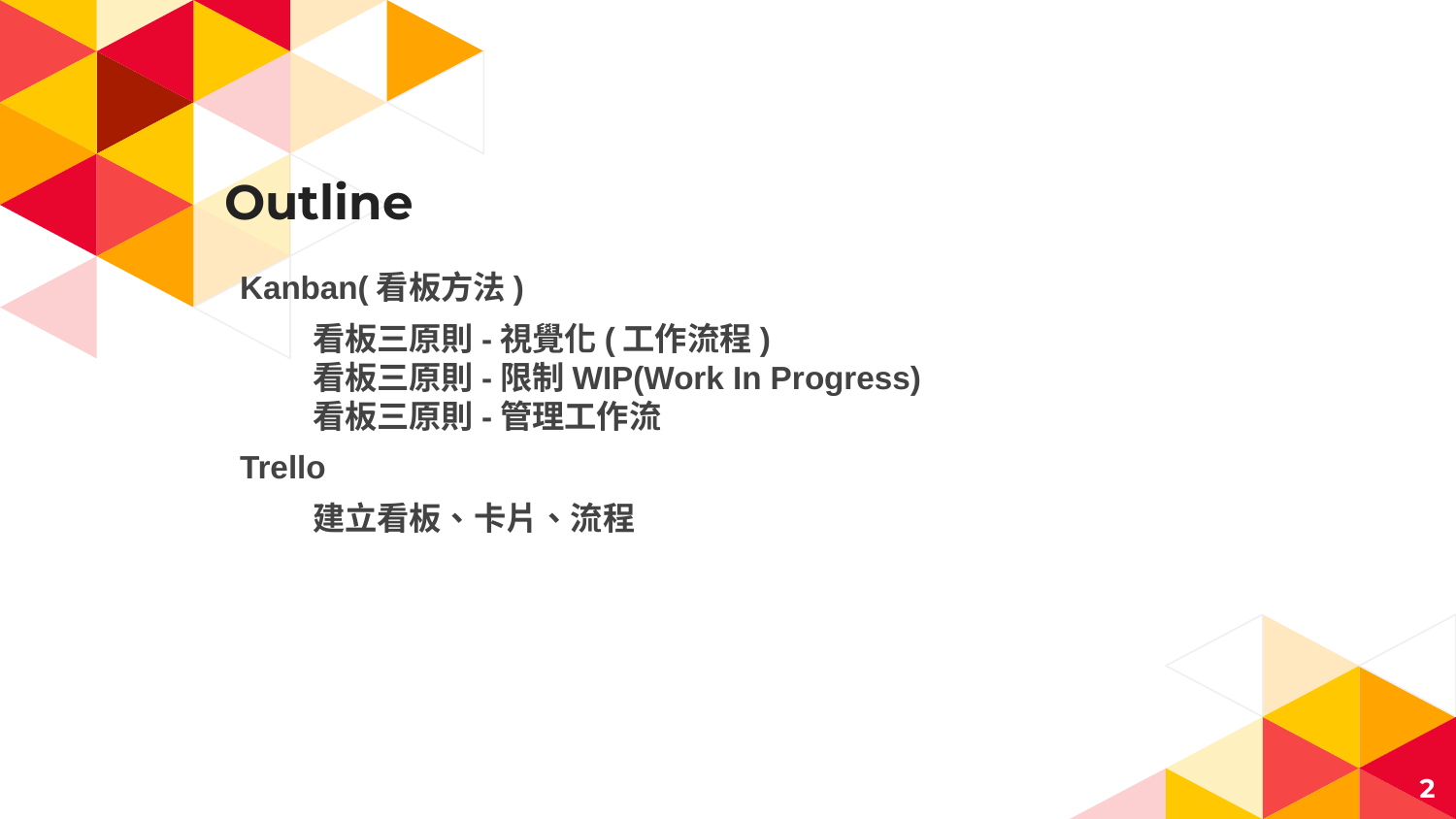

# Outline
Kanban(看板方法)
看板三原則-視覺化(工作流程)
看板三原則-限制WIP(Work In Progress)
看板三原則-管理工作流
Trello
建立看板、卡片、流程
2